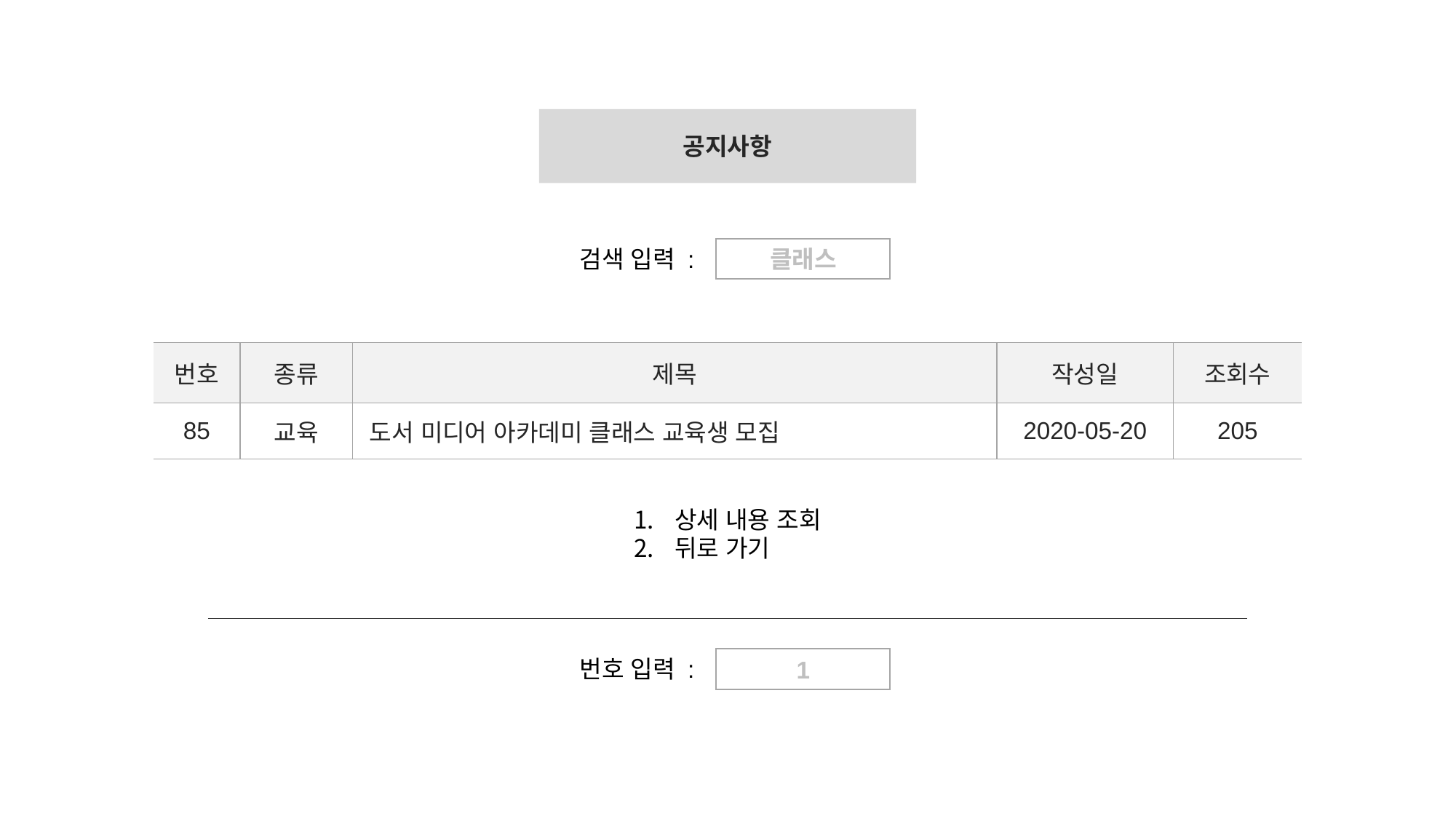

공지사항
검색 입력 :
클래스
| 번호 | 종류 | 제목 | 작성일 | 조회수 |
| --- | --- | --- | --- | --- |
| 85 | 교육 | 도서 미디어 아카데미 클래스 교육생 모집 | 2020-05-20 | 205 |
상세 내용 조회
뒤로 가기
번호 입력 :
1